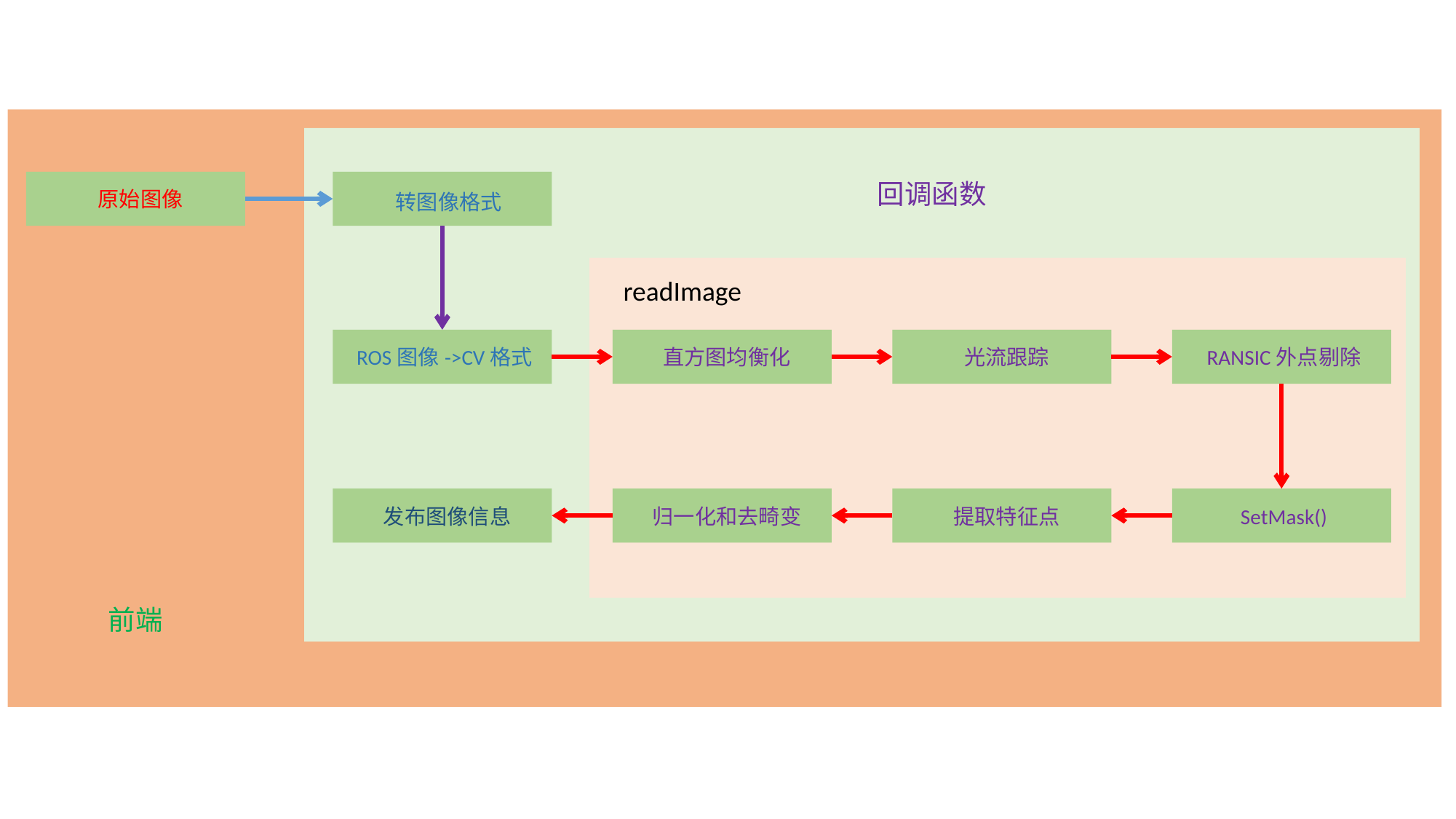

原始图像
 转图像格式
回调函数

readImage
 ROS图像->CV格式
 直方图均衡化
 光流跟踪
 RANSIC外点剔除
 发布图像信息
 归一化和去畸变
 提取特征点
 SetMask()
前端